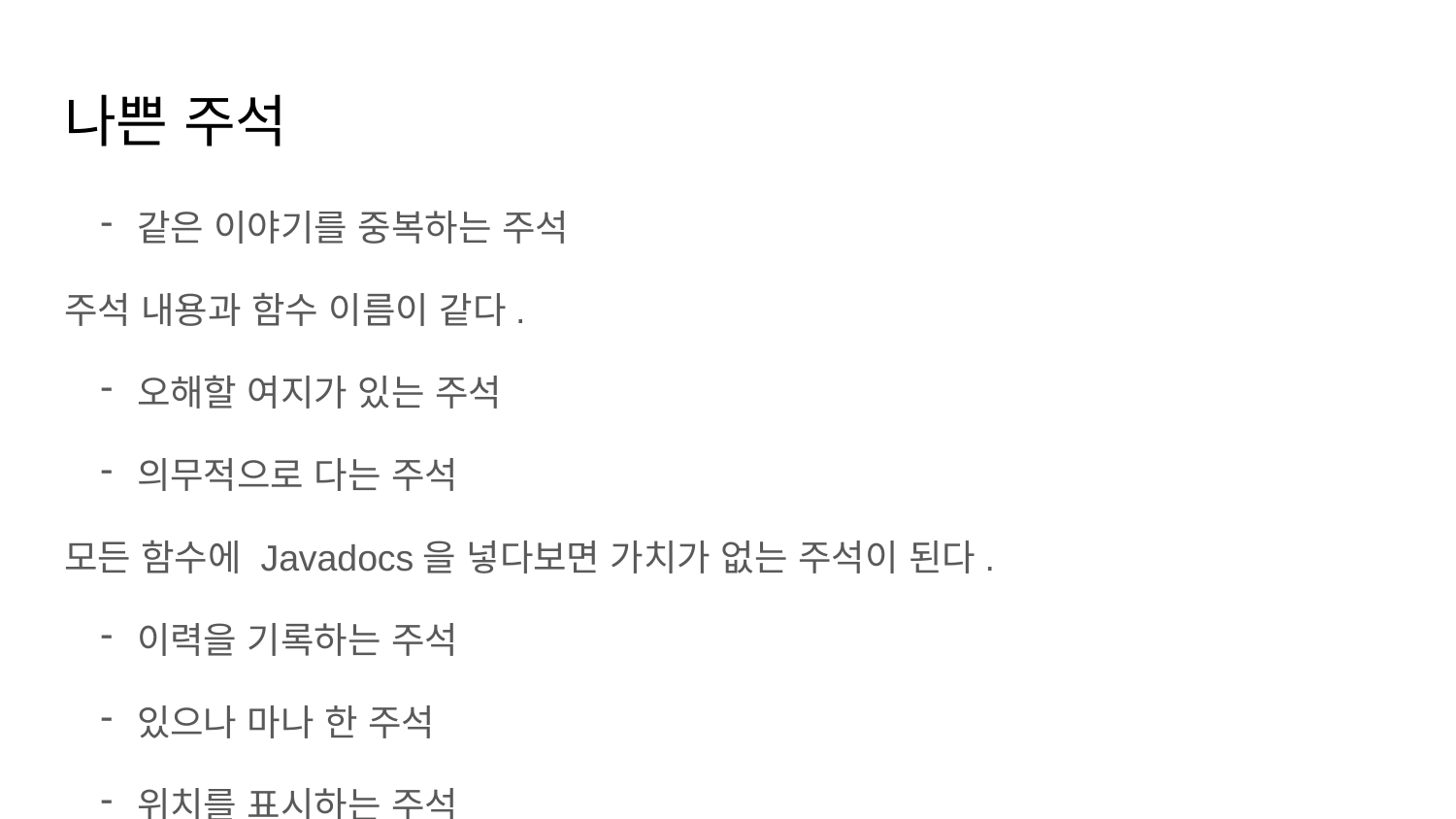

# 나쁜 주석
같은 이야기를 중복하는 주석
주석 내용과 함수 이름이 같다.
오해할 여지가 있는 주석
의무적으로 다는 주석
모든 함수에 Javadocs을 넣다보면 가치가 없는 주석이 된다.
이력을 기록하는 주석
있으나 마나 한 주석
위치를 표시하는 주석
// Actions ///////////////////